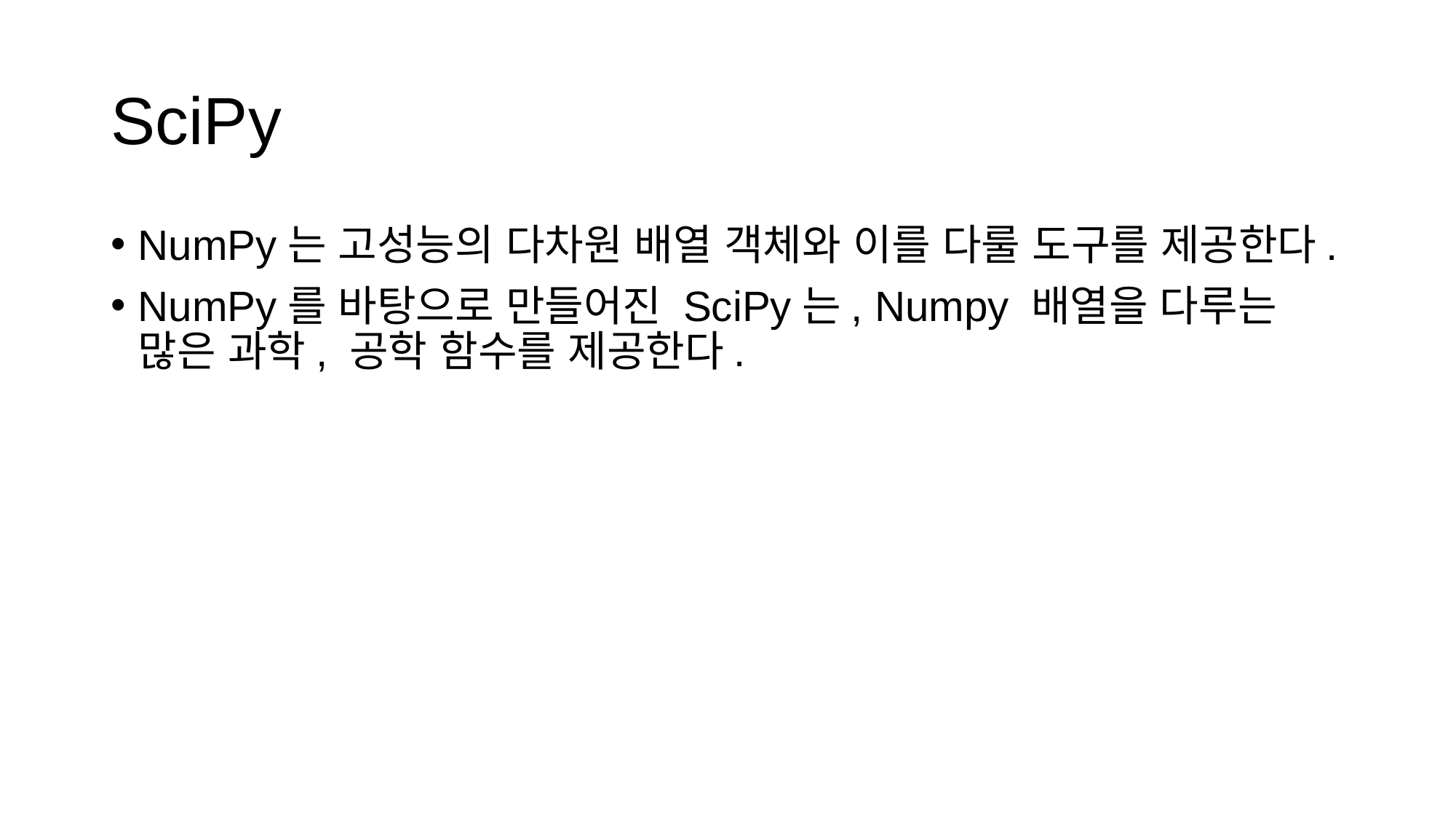

# SciPy
NumPy는 고성능의 다차원 배열 객체와 이를 다룰 도구를 제공한다.
NumPy를 바탕으로 만들어진 SciPy는, Numpy 배열을 다루는 많은 과학, 공학 함수를 제공한다.